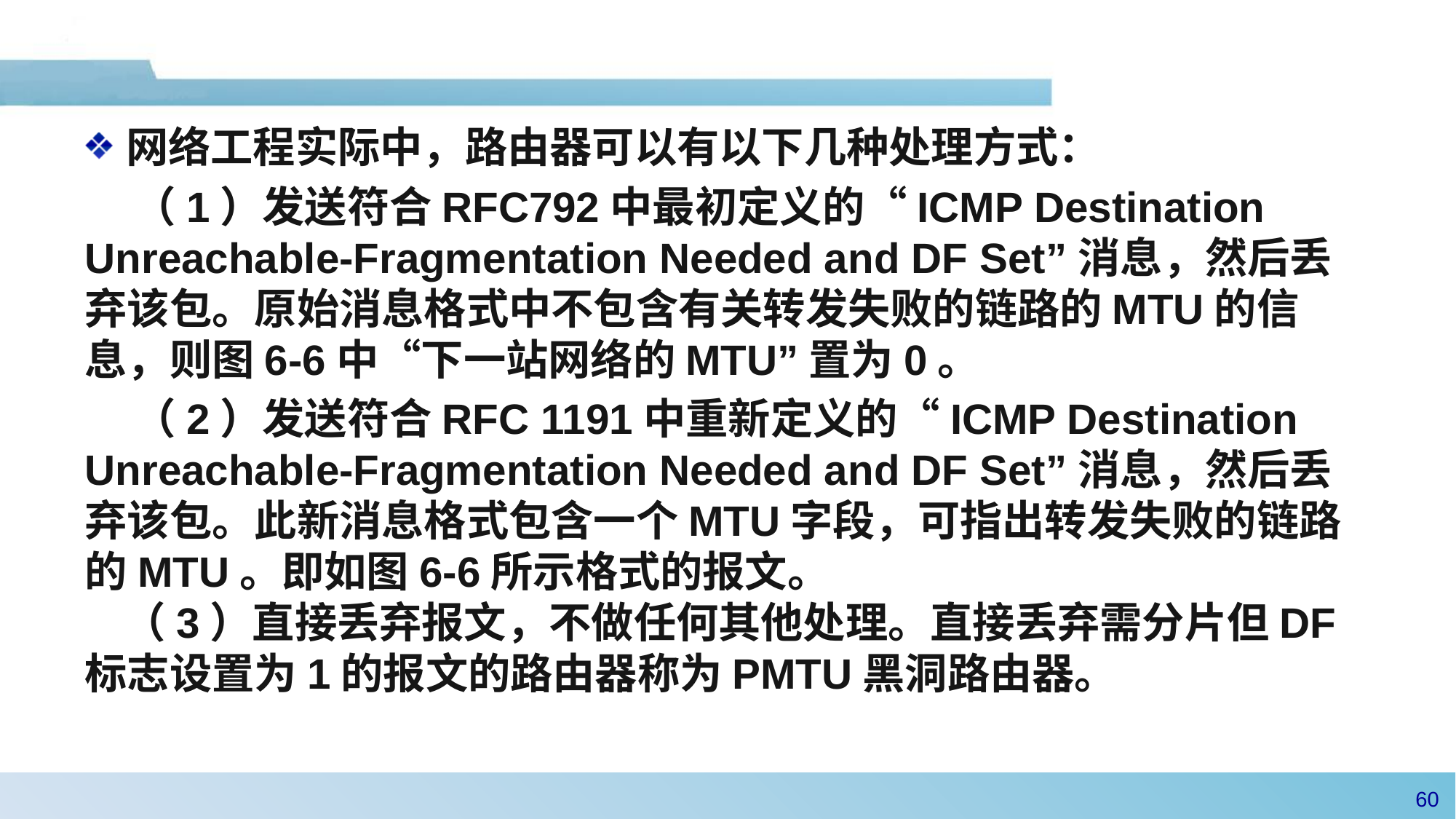

网络工程实际中，路由器可以有以下几种处理方式：
    （1）发送符合RFC792中最初定义的“ICMP Destination Unreachable-Fragmentation Needed and DF Set”消息，然后丢弃该包。原始消息格式中不包含有关转发失败的链路的MTU的信息，则图6-6中“下一站网络的MTU”置为0。
    （2）发送符合RFC 1191中重新定义的“ICMP Destination Unreachable-Fragmentation Needed and DF Set”消息，然后丢弃该包。此新消息格式包含一个MTU字段，可指出转发失败的链路的MTU。即如图6-6所示格式的报文。
    （3）直接丢弃报文，不做任何其他处理。直接丢弃需分片但DF标志设置为1的报文的路由器称为PMTU黑洞路由器。
60